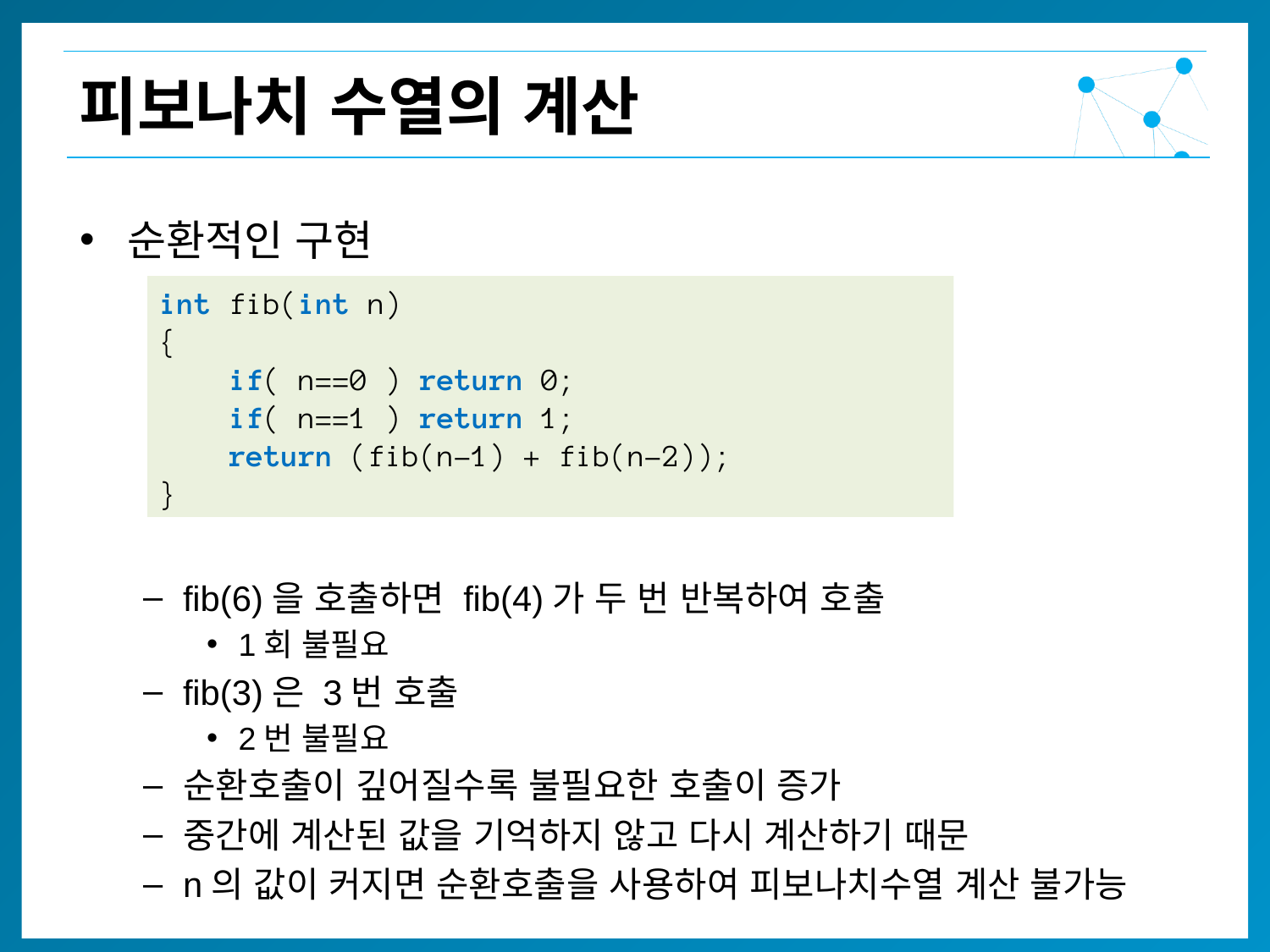

피보나치 수열의 계산
순환적인 구현

fib(6)을 호출하면 fib(4)가 두 번 반복하여 호출
1회 불필요
fib(3)은 3번 호출
2번 불필요
순환호출이 깊어질수록 불필요한 호출이 증가
중간에 계산된 값을 기억하지 않고 다시 계산하기 때문
n의 값이 커지면 순환호출을 사용하여 피보나치수열 계산 불가능

int fib(int n)
{
    if( n==0 ) return 0;
    if( n==1 ) return 1;
    return (fib(n-1) + fib(n-2));
}